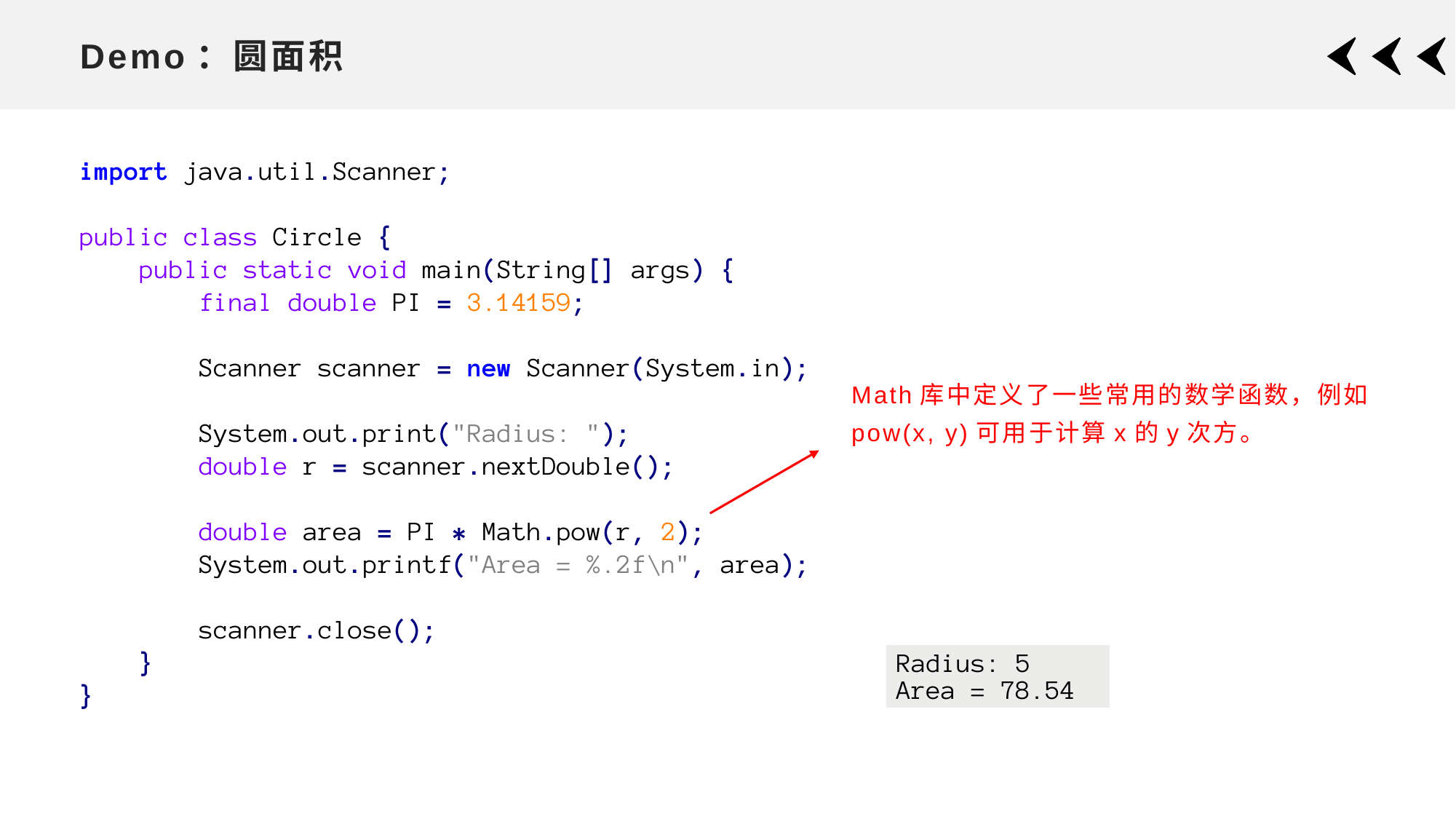

# Demo：圆面积
import java.util.Scanner;

public class Circle {
    public static void main(String[] args) {
        final double PI = 3.14159;

        Scanner scanner = new Scanner(System.in);

        System.out.print("Radius: ");
        double r = scanner.nextDouble();

        double area = PI * Math.pow(r, 2);
        System.out.printf("Area = %.2f\n", area);

        scanner.close();
    }
}
Math库中定义了一些常用的数学函数，例如pow(x, y)可用于计算x的y次方。
| Radius: 5 Area = 78.54 |
| --- |